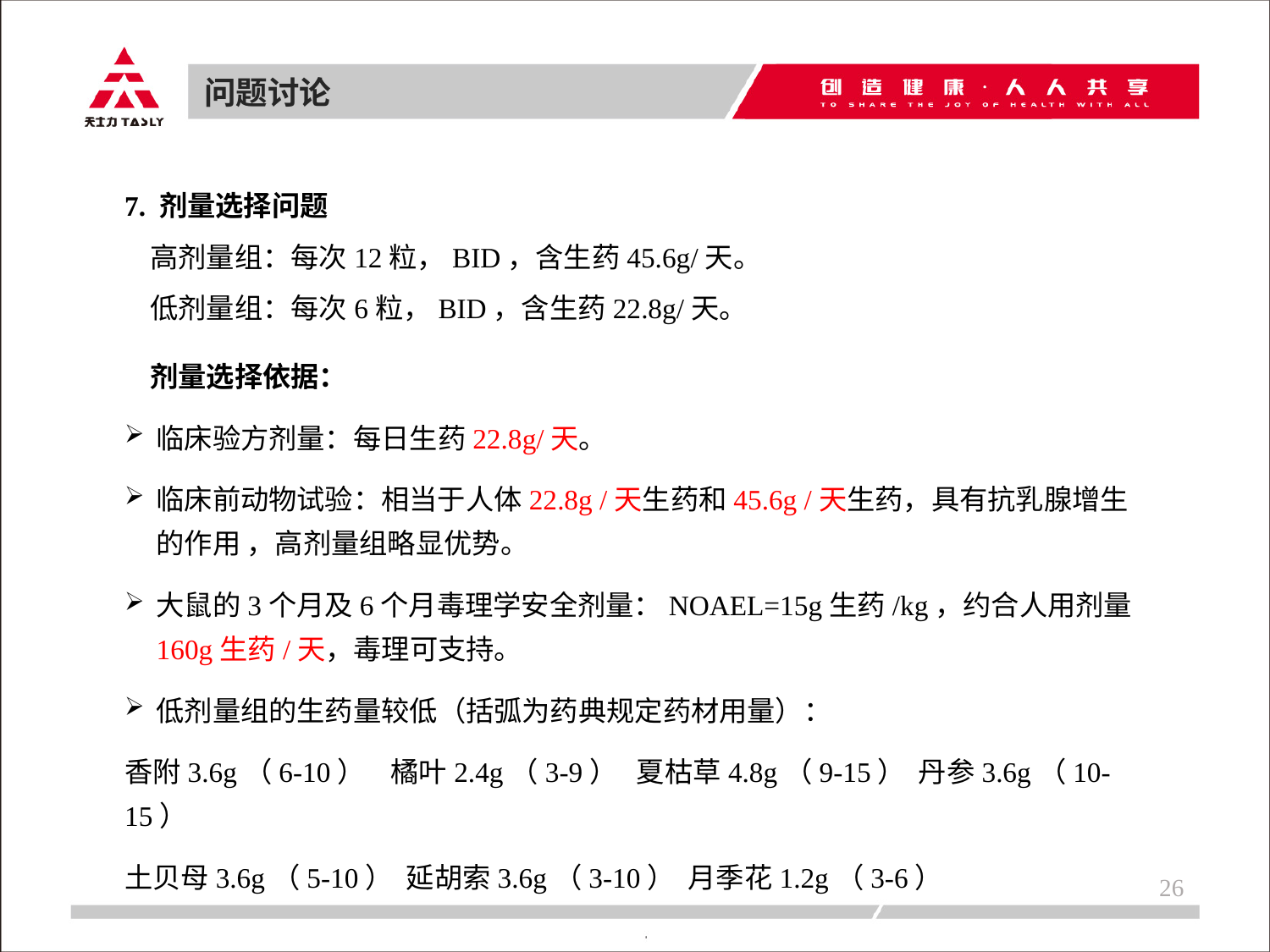

问题讨论
7. 剂量选择问题
   高剂量组：每次12粒，BID，含生药45.6g/天。
   低剂量组：每次6粒，BID，含生药22.8g/天。
   剂量选择依据：
临床验方剂量：每日生药22.8g/天。
临床前动物试验：相当于人体22.8g /天生药和45.6g /天生药，具有抗乳腺增生的作用 ，高剂量组略显优势。
大鼠的3个月及6个月毒理学安全剂量：NOAEL=15g生药/kg，约合人用剂量160g生药/天，毒理可支持。
低剂量组的生药量较低（括弧为药典规定药材用量）：
香附3.6g（6-10）    橘叶2.4g（3-9）   夏枯草4.8g（9-15）  丹参3.6g（10-15）
土贝母3.6g（5-10）  延胡索3.6g（3-10）  月季花1.2g（3-6）

26